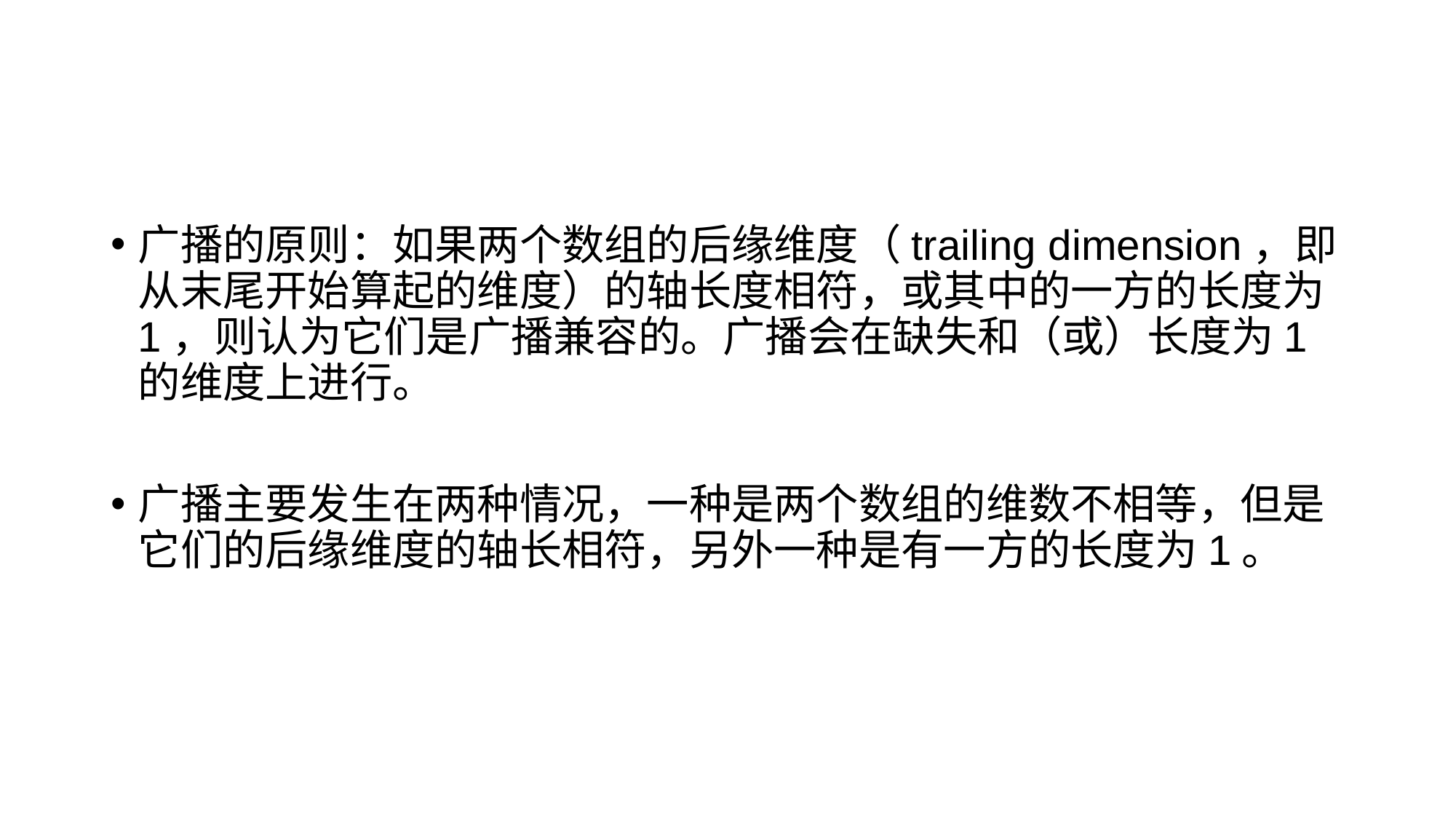

#
广播的原则：如果两个数组的后缘维度（trailing dimension，即从末尾开始算起的维度）的轴长度相符，或其中的一方的长度为1，则认为它们是广播兼容的。广播会在缺失和（或）长度为1的维度上进行。

广播主要发生在两种情况，一种是两个数组的维数不相等，但是它们的后缘维度的轴长相符，另外一种是有一方的长度为1。